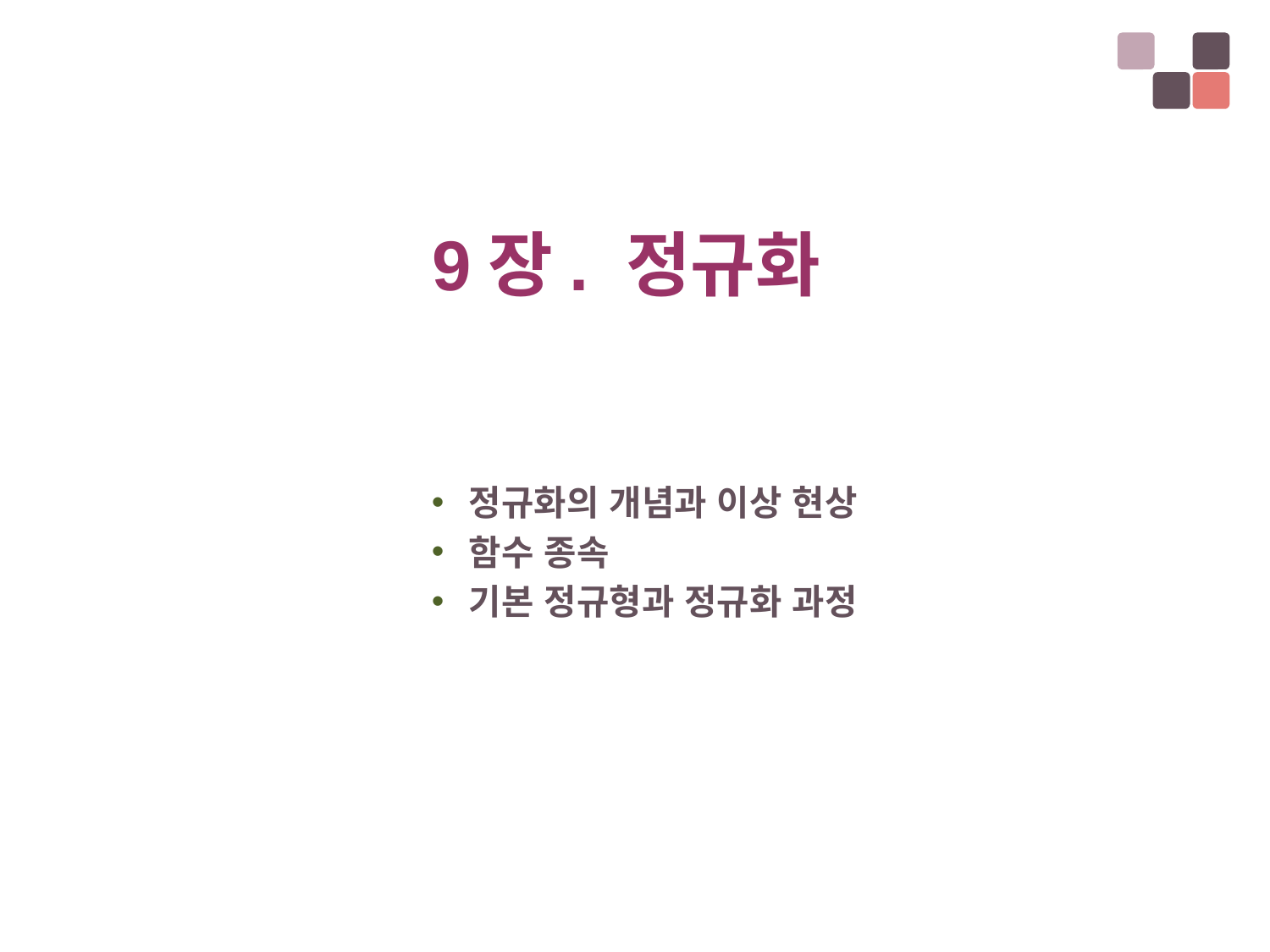

9장. 정규화

정규화의 개념과 이상 현상
함수 종속
기본 정규형과 정규화 과정